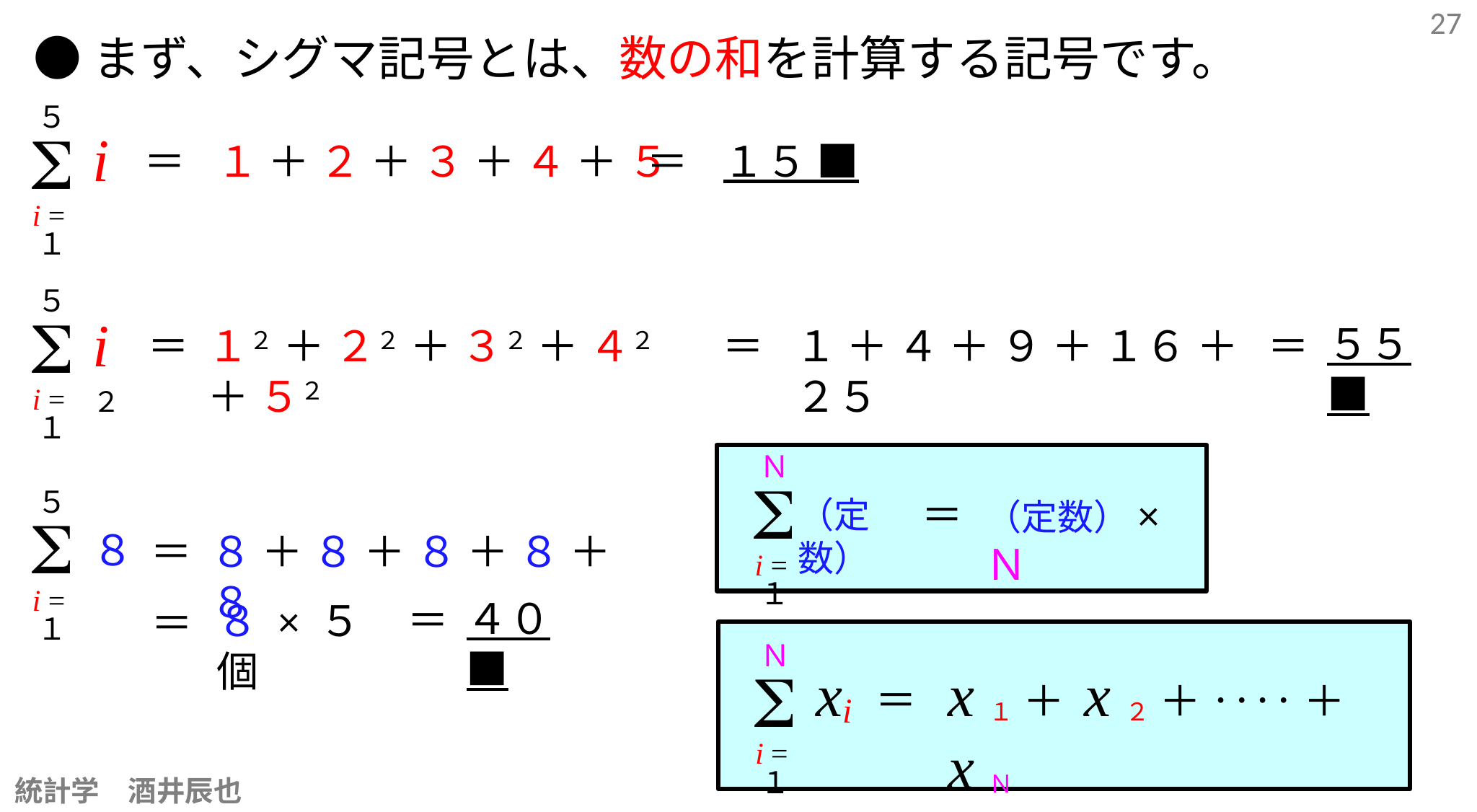

27
●まず、シグマ記号とは、数の和を計算する記号です。
５
Σ
i =１
i
＝
１ ＋ ２ ＋ ３ ＋ ４ ＋ ５
＝
１５ ■
５
Σ
i =１
i２
５５ ■
＝
＝
１２ ＋ ２２ ＋ ３２ ＋ ４２ ＋ ５２
＝
１ ＋ ４ ＋ ９ ＋ １６ ＋ ２５

Ｎ
Σ
i =１
＝
（定数）×Ｎ
（定数）
５
Σ
i =１
８
＝
８ ＋ ８ ＋ ８ ＋ ８ ＋ ８
４０ ■
＝
８ × ５個
＝

Ｎ
Σ
i =１
x１ ＋ x２ ＋ ‥‥ ＋ xＮ
xi
＝
統計学　酒井辰也